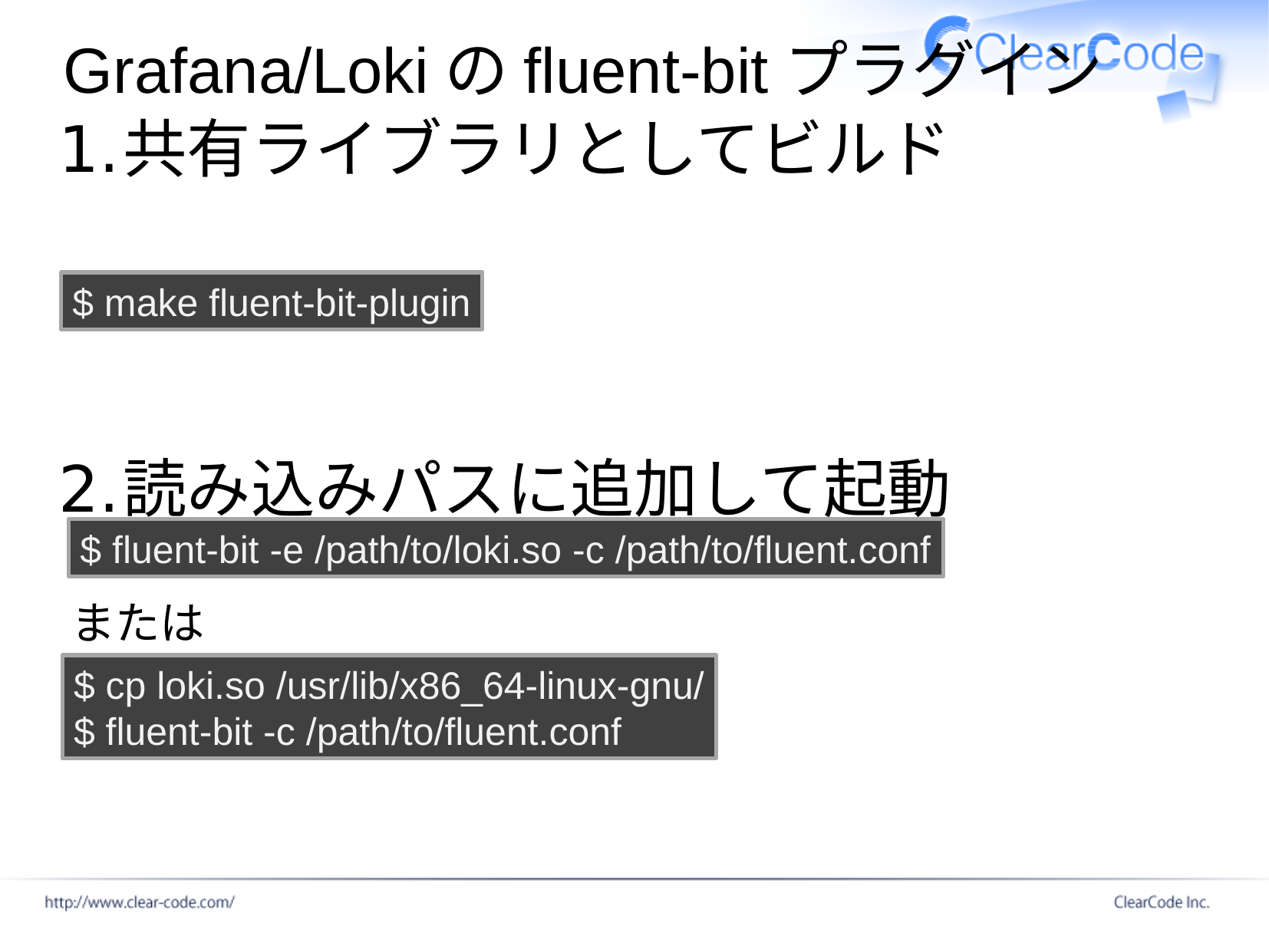

# Grafana/Lokiのfluent-bitプラグイン
共有ライブラリとしてビルド

読み込みパスに追加して起動
$ make fluent-bit-plugin
$ fluent-bit -e /path/to/loki.so -c /path/to/fluent.conf
または
$ cp loki.so /usr/lib/x86_64-linux-gnu/
$ fluent-bit -c /path/to/fluent.conf